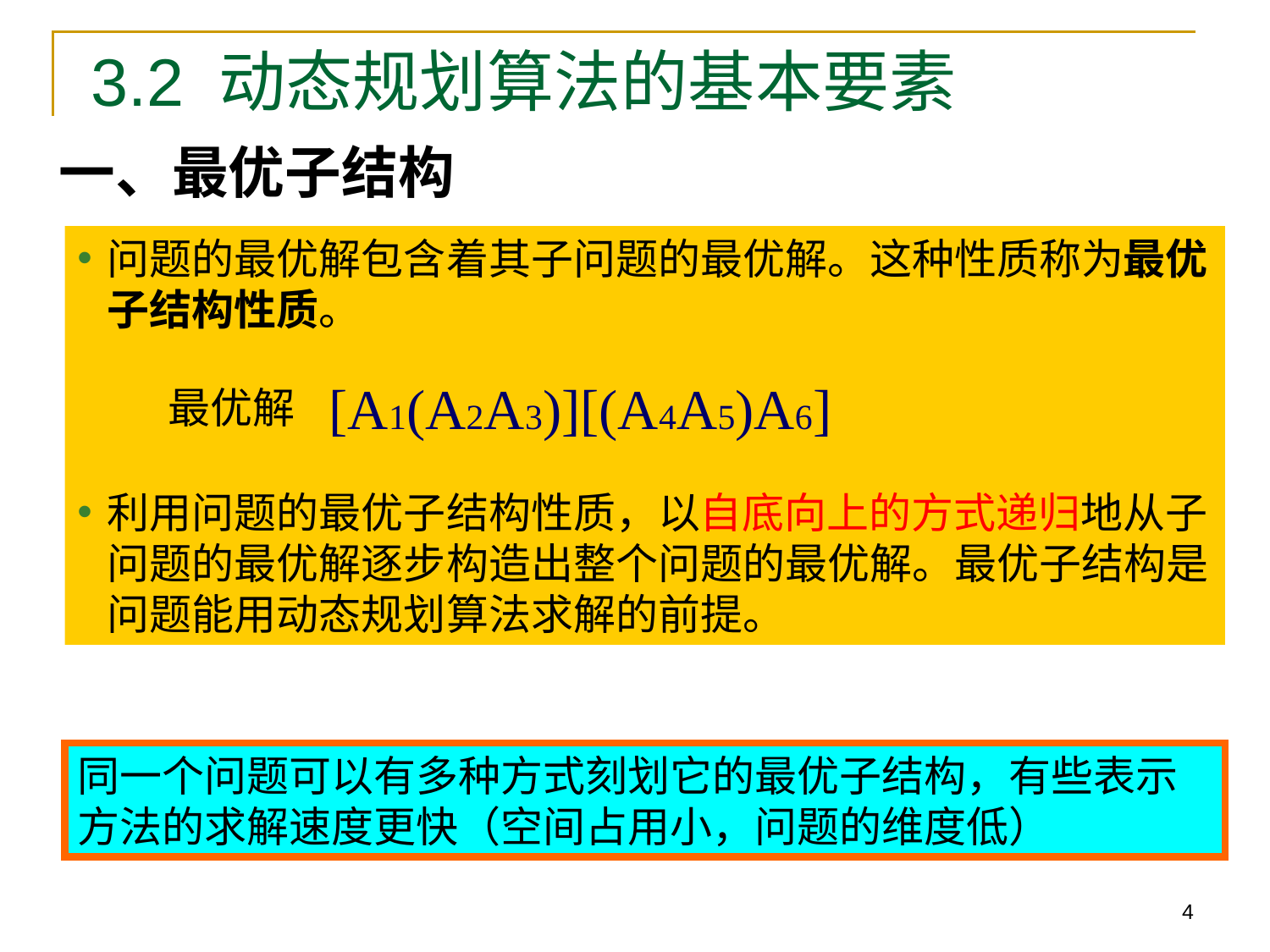

3.2 动态规划算法的基本要素
一、最优子结构
问题的最优解包含着其子问题的最优解。这种性质称为最优子结构性质。

利用问题的最优子结构性质，以自底向上的方式递归地从子问题的最优解逐步构造出整个问题的最优解。最优子结构是问题能用动态规划算法求解的前提。
[A1(A2A3)][(A4A5)A6]
最优解
同一个问题可以有多种方式刻划它的最优子结构，有些表示方法的求解速度更快（空间占用小，问题的维度低）
4